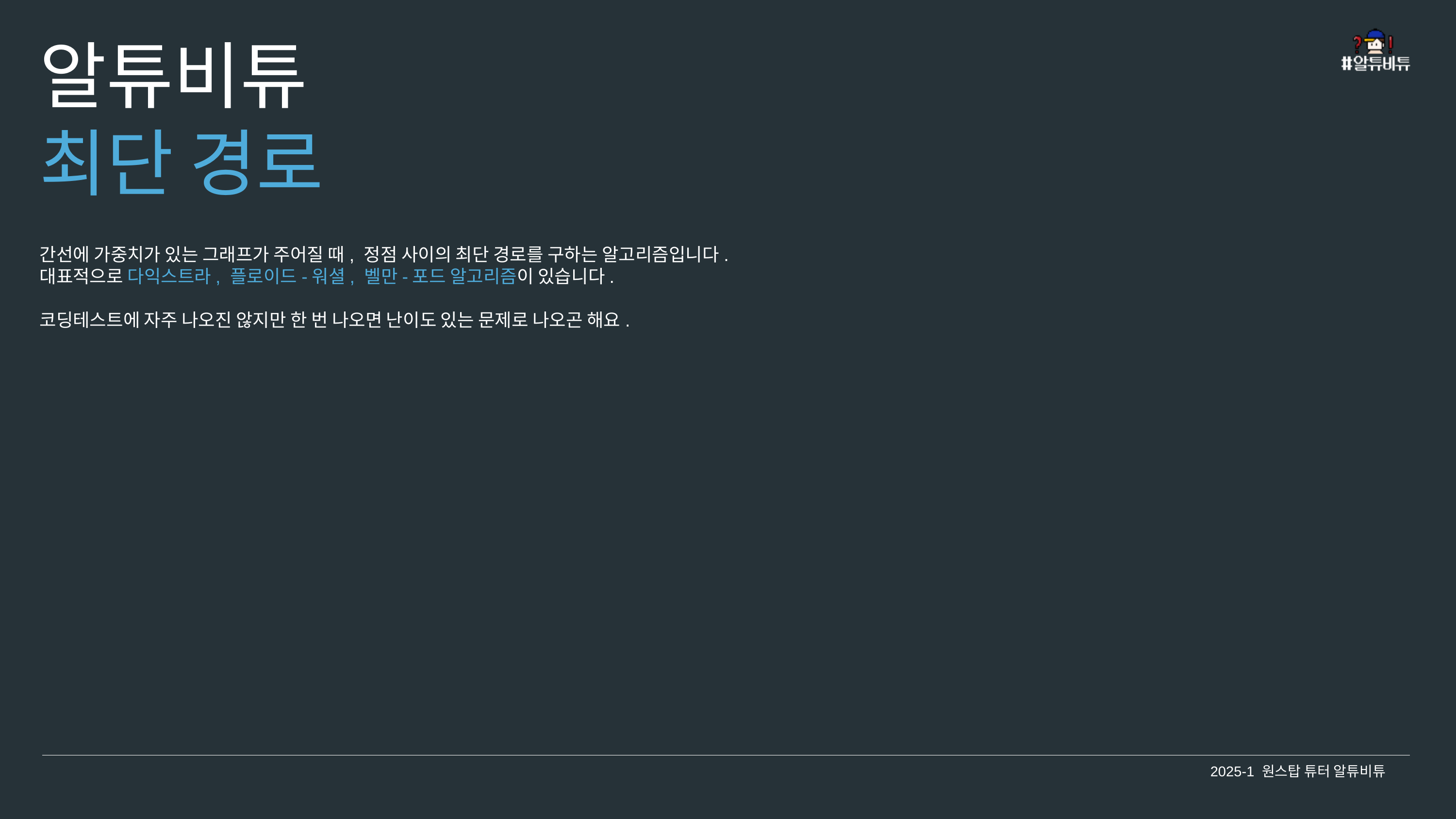

알튜비튜
최단 경로
간선에 가중치가 있는 그래프가 주어질 때, 정점 사이의 최단 경로를 구하는 알고리즘입니다.
대표적으로 다익스트라, 플로이드-워셜, 벨만-포드 알고리즘이 있습니다.

코딩테스트에 자주 나오진 않지만 한 번 나오면 난이도 있는 문제로 나오곤 해요.